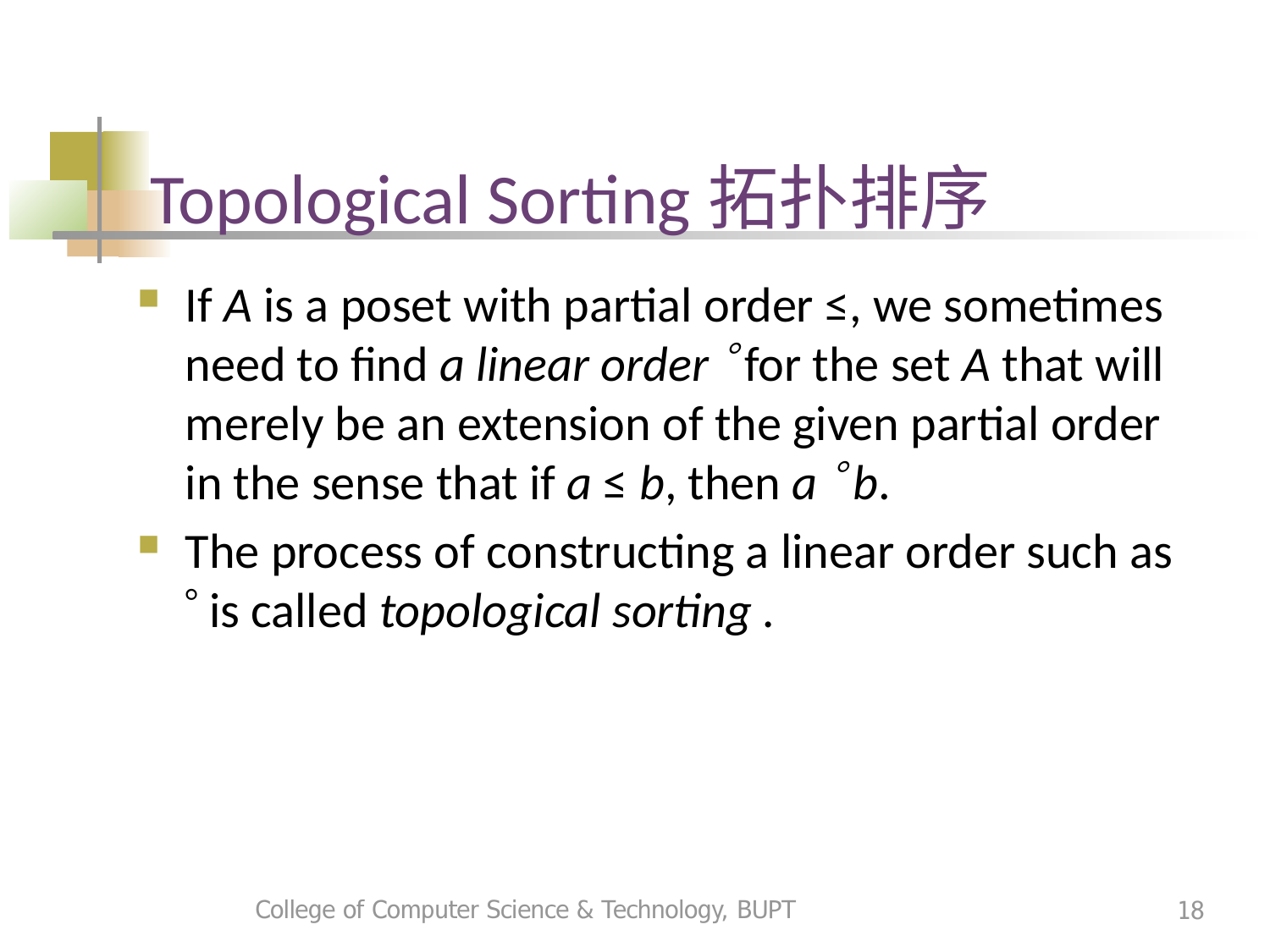

# Topological Sorting拓扑排序
If A is a poset with partial order ≤, we sometimes need to find a linear order ° for the set A that will merely be an extension of the given partial order in the sense that if a ≤ b, then a ° b.
The process of constructing a linear order such as ° is called topological sorting .
College of Computer Science & Technology, BUPT
18